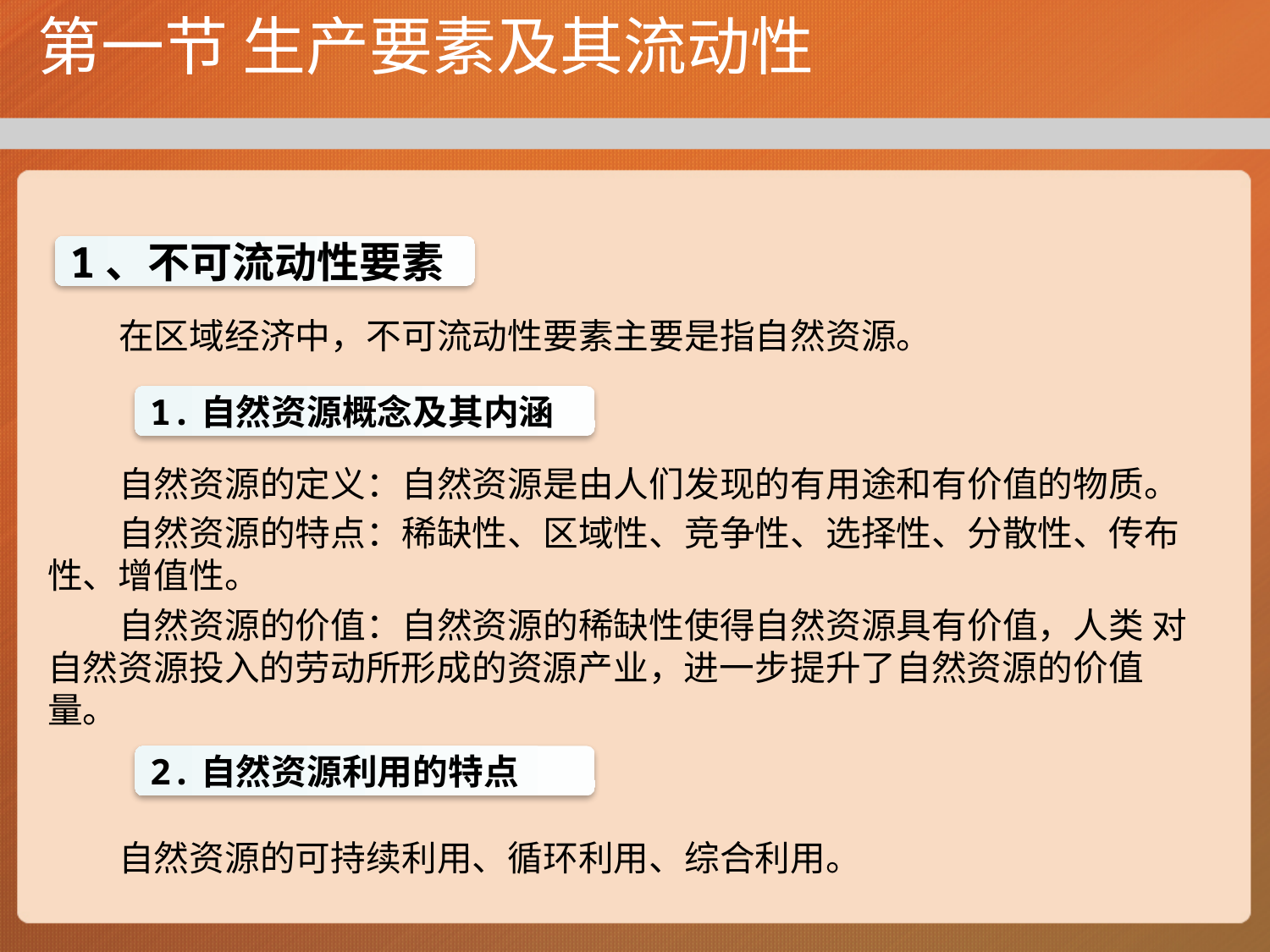

# 第一节 生产要素及其流动性

        在区域经济中，不可流动性要素主要是指自然资源。

        自然资源的定义：自然资源是由人们发现的有用途和有价值的物质。
        自然资源的特点：稀缺性、区域性、竞争性、选择性、分散性、传布性、增值性。
        自然资源的价值：自然资源的稀缺性使得自然资源具有价值，人类 对自然资源投入的劳动所形成的资源产业，进一步提升了自然资源的价值量。

        自然资源的可持续利用、循环利用、综合利用。
1、不可流动性要素
1.自然资源概念及其内涵
2.自然资源利用的特点